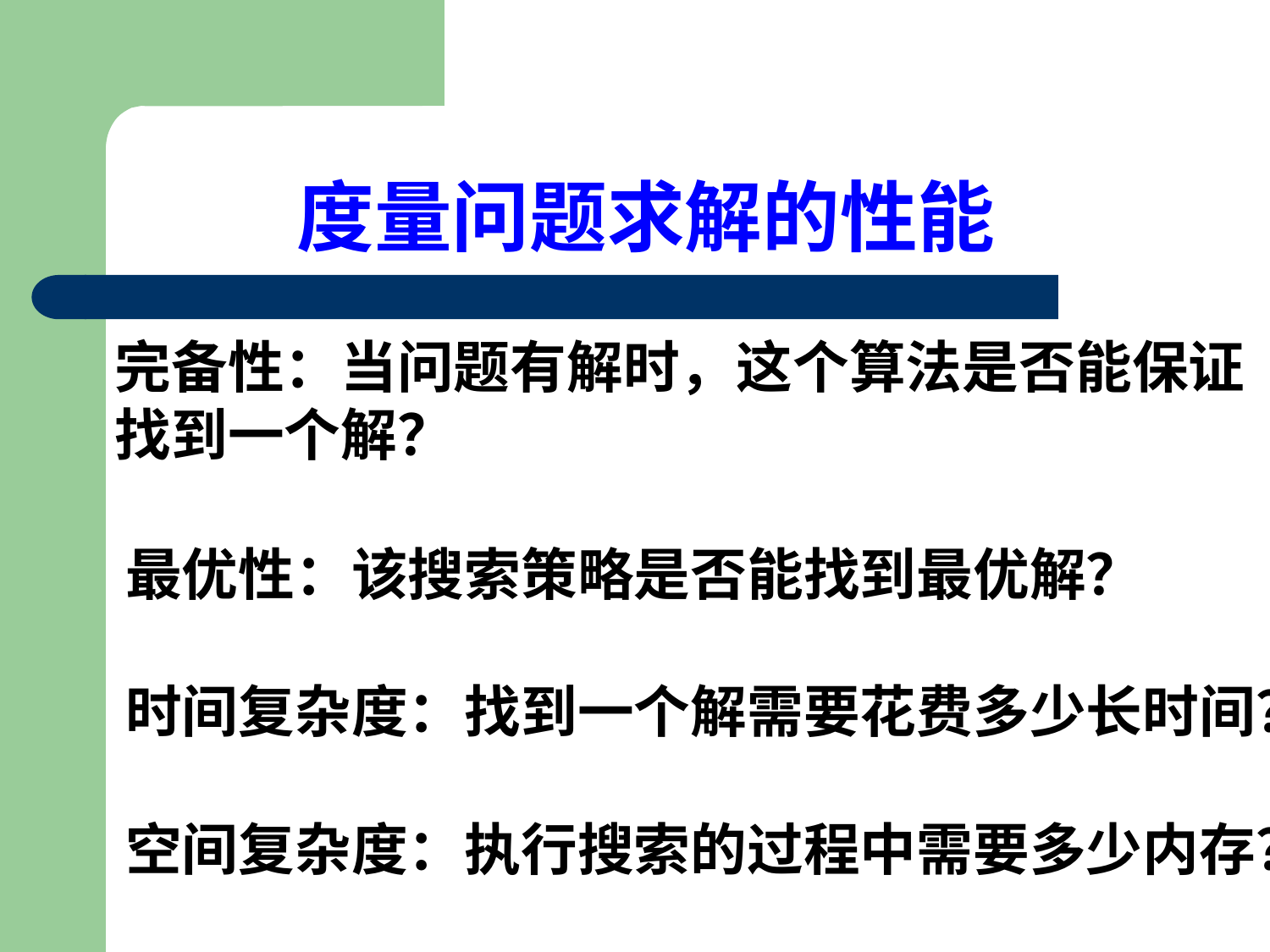

度量问题求解的性能
完备性：当问题有解时，这个算法是否能保证找到一个解？
最优性：该搜索策略是否能找到最优解？
时间复杂度：找到一个解需要花费多少长时间？
空间复杂度：执行搜索的过程中需要多少内存？
95